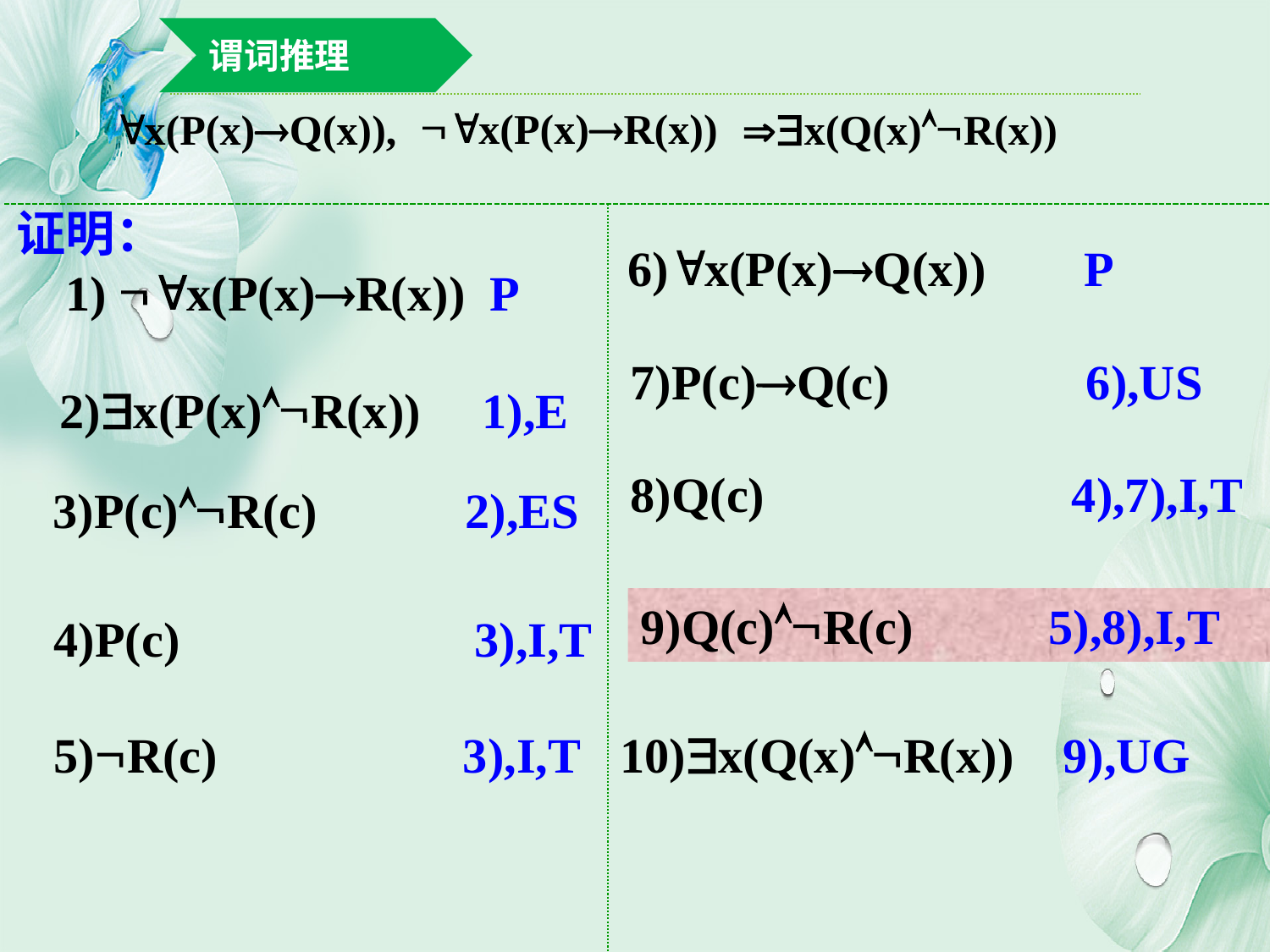

谓词推理
¬∀x(P(x)→R(x))
⇒∃x(Q(x)∧¬R(x))
∀x(P(x)→Q(x)),
证明：
    1) ¬∀x(P(x)→R(x))  P
6)∀x(P(x)→Q(x))        P

7)P(c)→Q(c)                6),US
2)∃x(P(x)∧¬R(x))     1),E
8)Q(c)                         4),7),I,T
3)P(c)∧¬R(c)            2),ES
9)Q(c)∧¬R(c)           5),8),I,T
4)P(c)                        3),I,T
5)¬R(c)                    3),I,T
10)∃x(Q(x)∧¬R(x))    9),UG